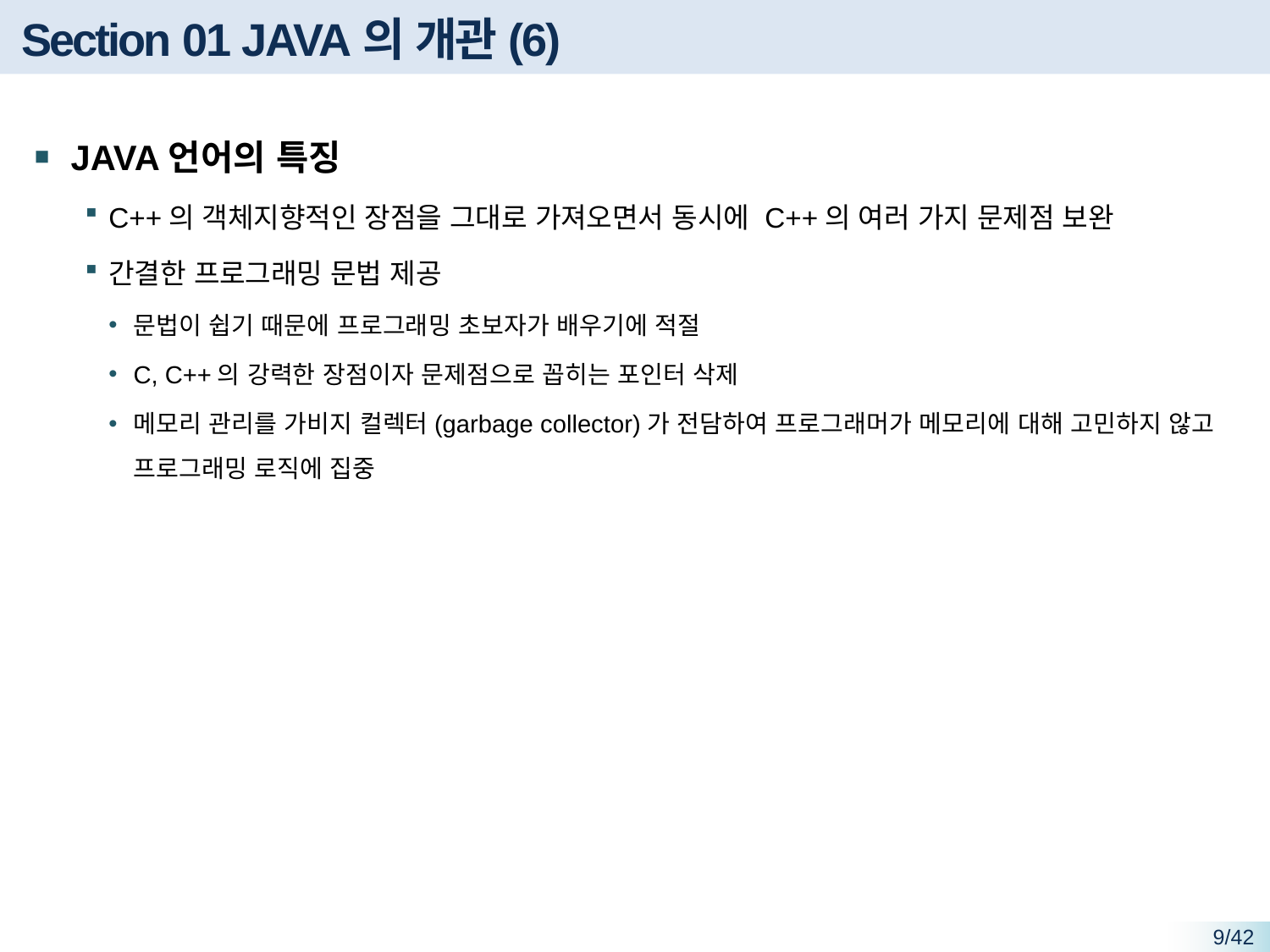

# Section 01 JAVA의 개관(6)
JAVA언어의 특징
C++의 객체지향적인 장점을 그대로 가져오면서 동시에 C++의 여러 가지 문제점 보완
간결한 프로그래밍 문법 제공
문법이 쉽기 때문에 프로그래밍 초보자가 배우기에 적절
C, C++의 강력한 장점이자 문제점으로 꼽히는 포인터 삭제
메모리 관리를 가비지 컬렉터(garbage collector)가 전담하여 프로그래머가 메모리에 대해 고민하지 않고 프로그래밍 로직에 집중